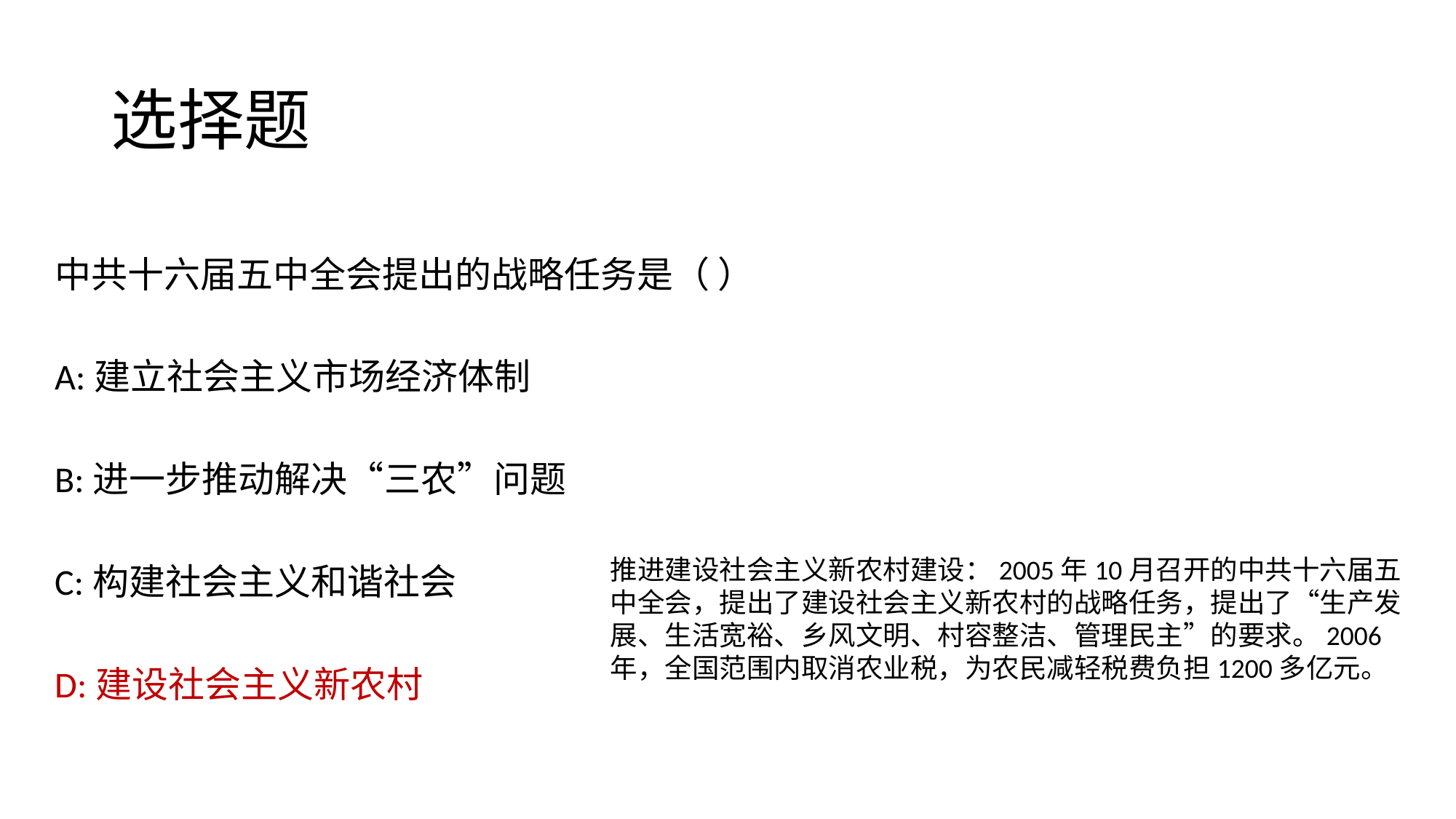

# 选择题
中共十六届五中全会提出的战略任务是（ ）
A:建立社会主义市场经济体制
B:进一步推动解决“三农”问题
C:构建社会主义和谐社会
D:建设社会主义新农村

推进建设社会主义新农村建设：2005年10月召开的中共十六届五中全会，提出了建设社会主义新农村的战略任务，提出了“生产发展、生活宽裕、乡风文明、村容整洁、管理民主”的要求。2006年，全国范围内取消农业税，为农民减轻税费负担1200多亿元。